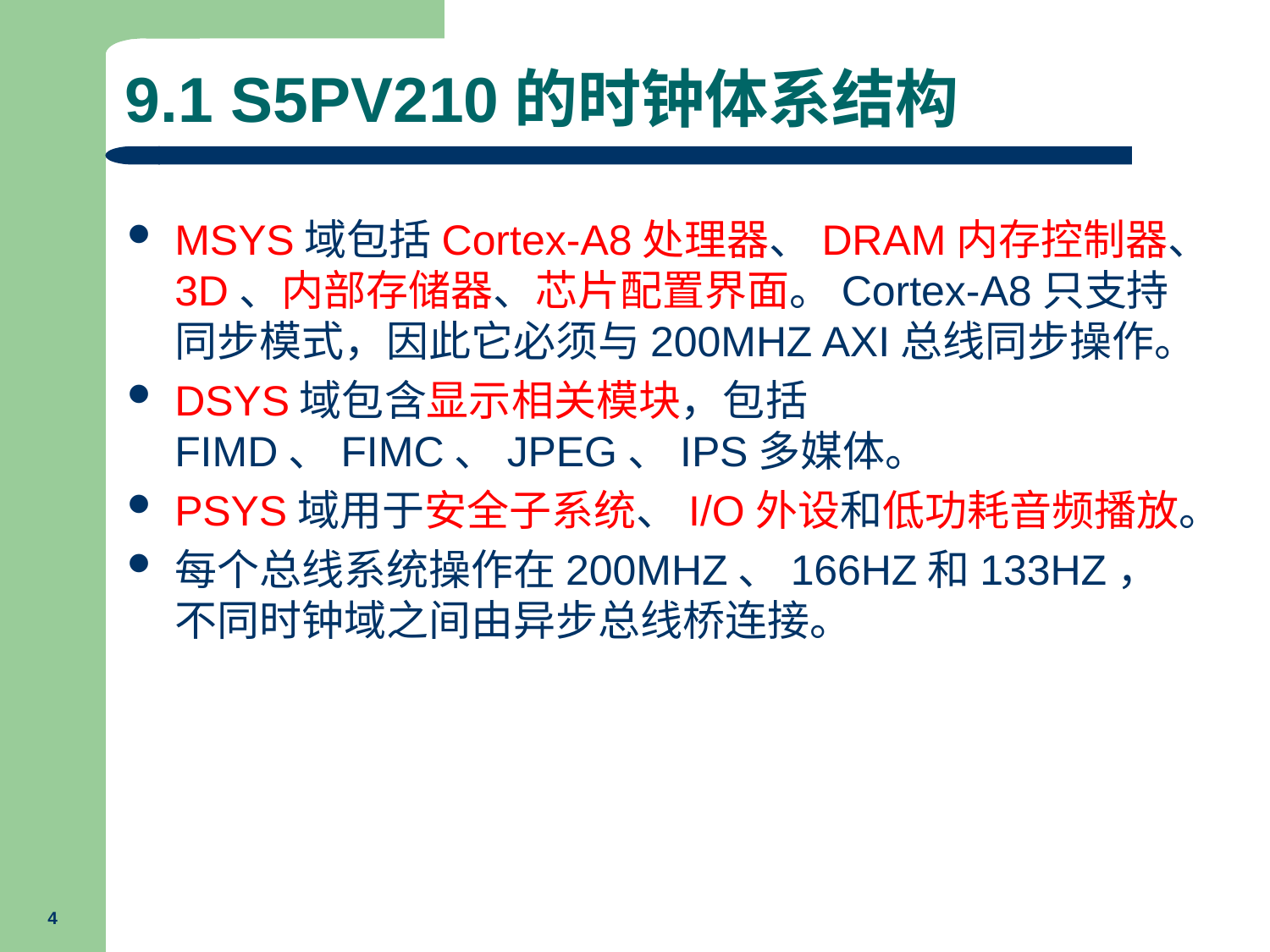

# 9.1 S5PV210的时钟体系结构
MSYS域包括Cortex-A8处理器、DRAM内存控制器、3D、内部存储器、芯片配置界面。Cortex-A8只支持同步模式，因此它必须与200MHZ AXI总线同步操作。
DSYS域包含显示相关模块，包括FIMD、FIMC、JPEG、IPS多媒体。
PSYS域用于安全子系统、I/O外设和低功耗音频播放。
每个总线系统操作在200MHZ、166HZ和133HZ，不同时钟域之间由异步总线桥连接。
4